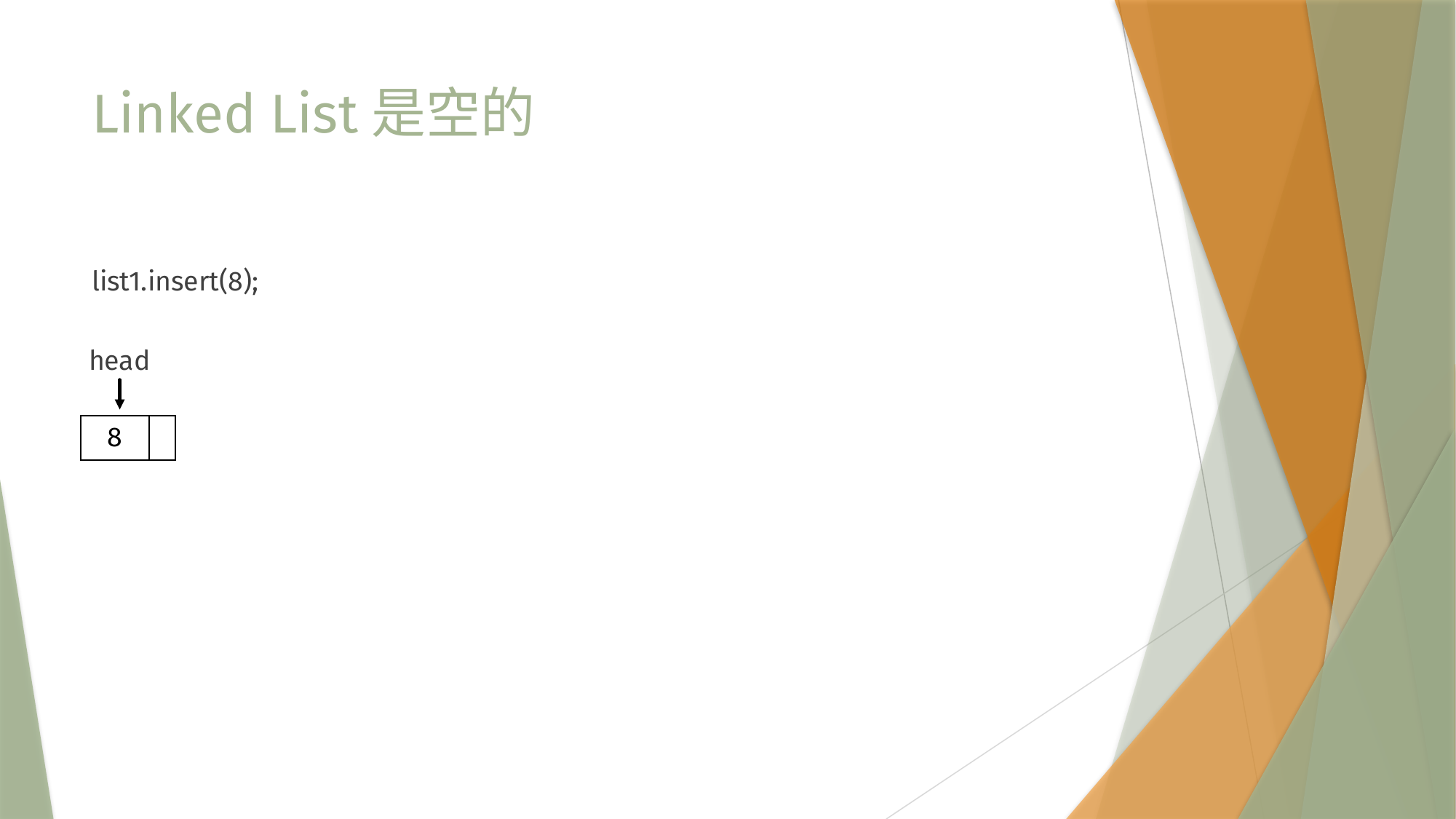

# Linked List是空的
list1.insert(8);
head
| 8 |  |
| --- | --- |